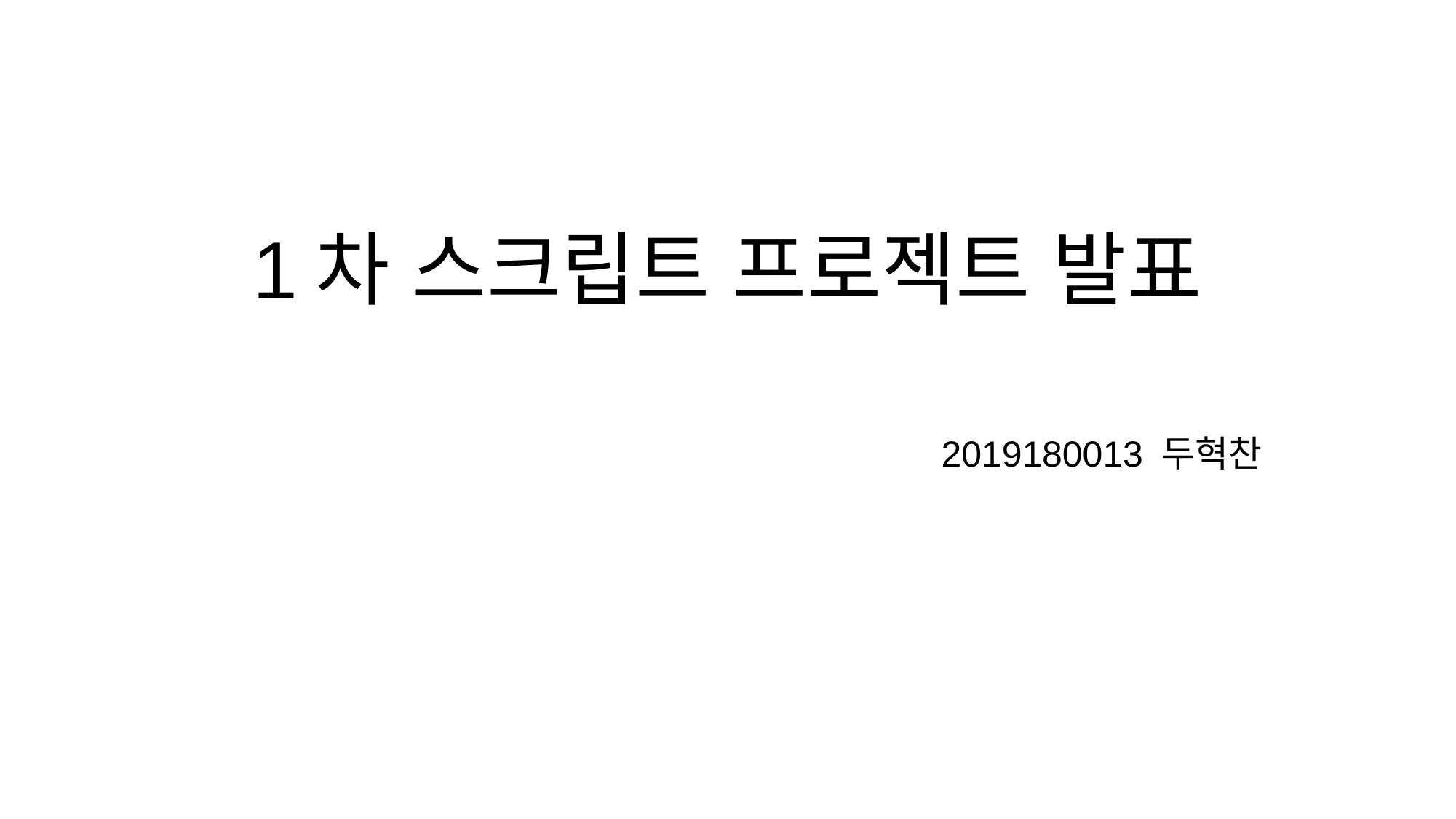

# 1차 스크립트 프로젝트 발표
2019180013 두혁찬